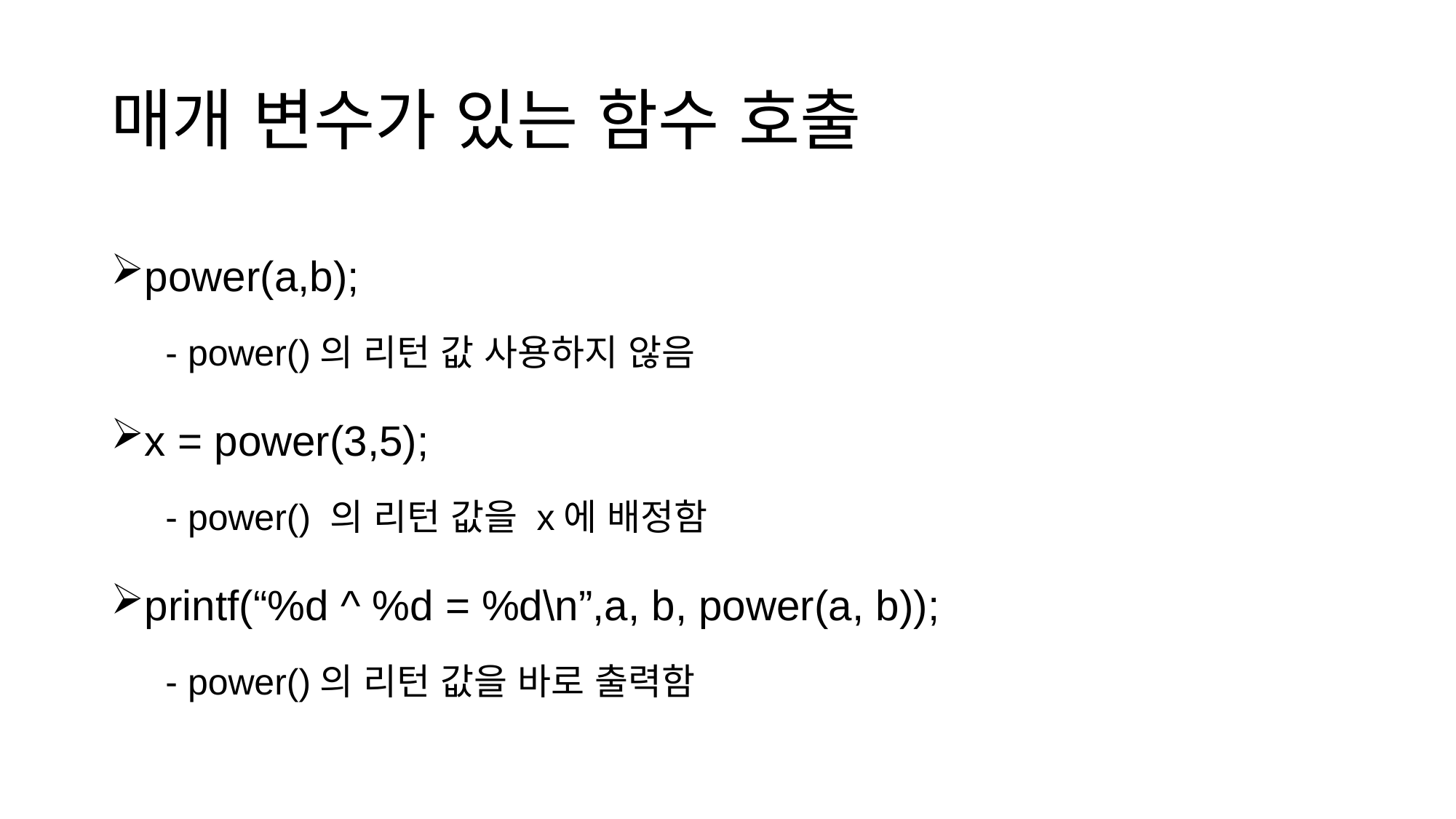

# 매개 변수가 있는 함수 호출
power(a,b);
- power()의 리턴 값 사용하지 않음
x = power(3,5);
- power() 의 리턴 값을 x에 배정함
printf(“%d ^ %d = %d\n”,a, b, power(a, b));
- power()의 리턴 값을 바로 출력함